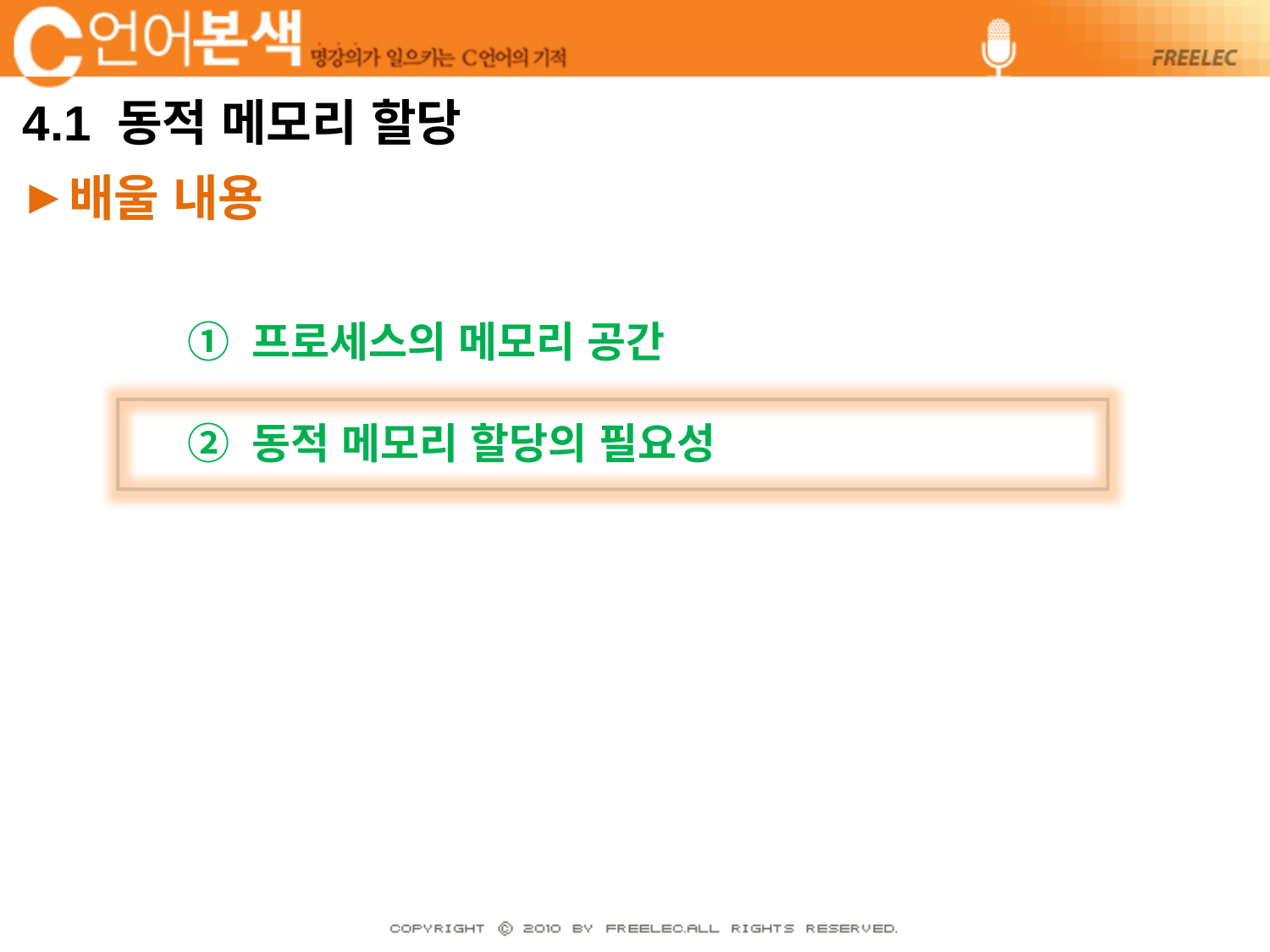

# 4.1 동적 메모리 할당
배울 내용

① 프로세스의 메모리 공간

② 동적 메모리 할당의 필요성